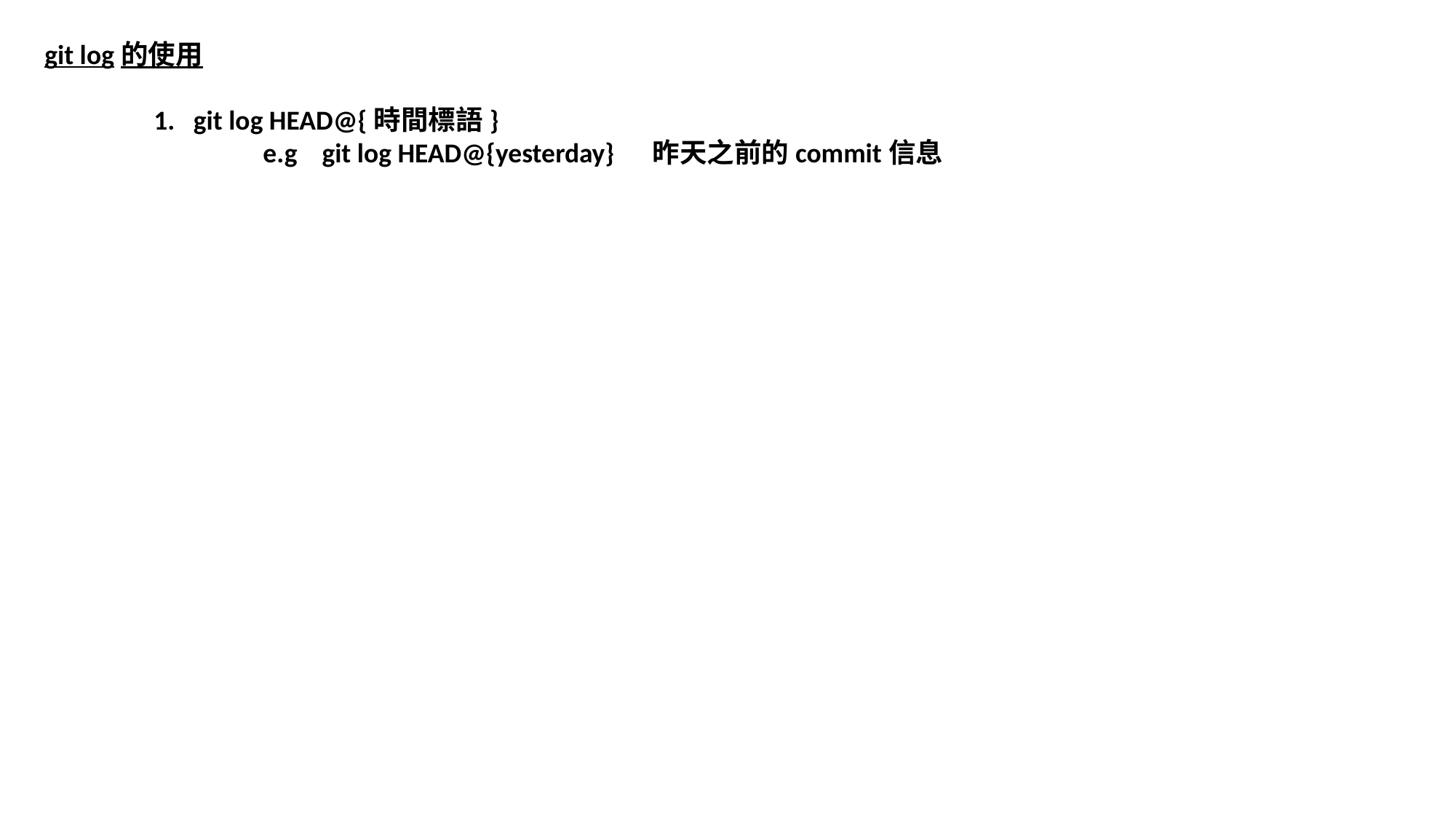

git log的使用

	1.   git log HEAD@{時間標語}
		e.g    git log HEAD@{yesterday}     昨天之前的commit信息